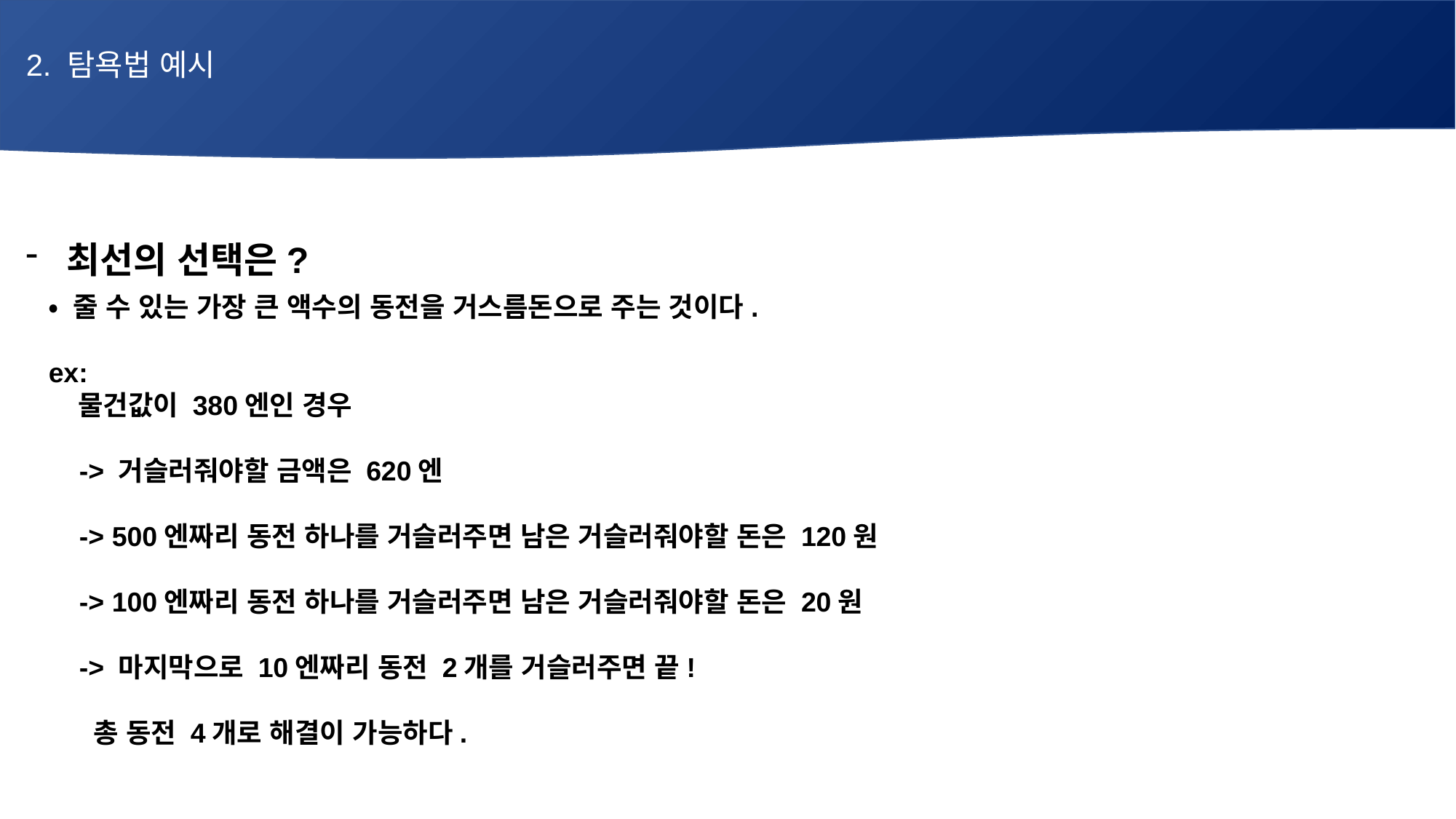

2. 탐욕법 예시
# 매주 1 과제 LV2
최선의 선택은?

   • 줄 수 있는 가장 큰 액수의 동전을 거스름돈으로 주는 것이다.

   ex:
      물건값이 380엔인 경우

       -> 거슬러줘야할 금액은 620엔

       -> 500엔짜리 동전 하나를 거슬러주면 남은 거슬러줘야할 돈은 120원

       -> 100엔짜리 동전 하나를 거슬러주면 남은 거슬러줘야할 돈은 20원

       -> 마지막으로 10엔짜리 동전 2개를 거슬러주면 끝!

        총 동전 4개로 해결이 가능하다.